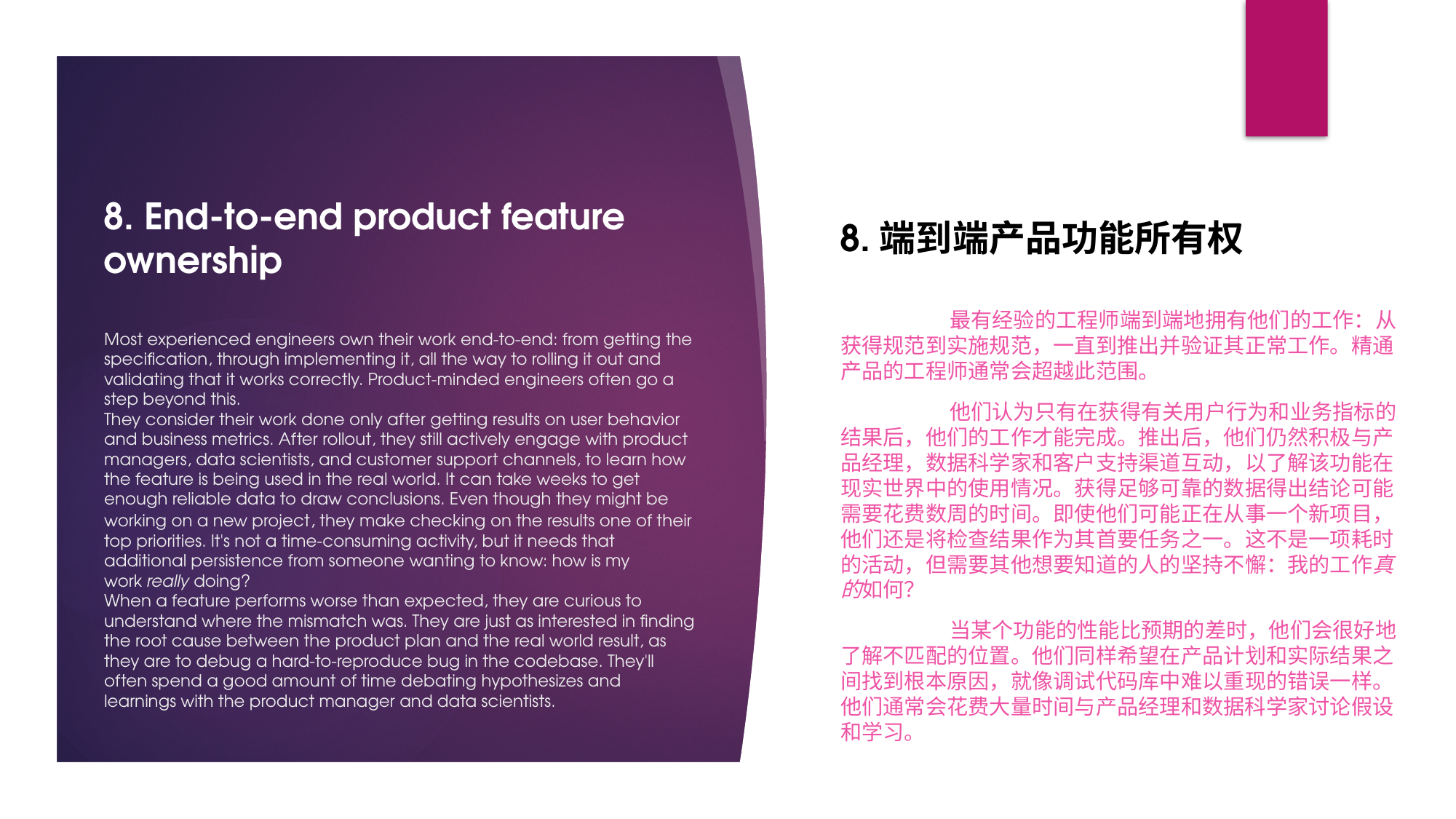

8. End-to-end product feature ownership

8.端到端产品功能所有权

# Most experienced engineers own their work end-to-end: from getting the specification, through implementing it, all the way to rolling it out and validating that it works correctly. Product-minded engineers often go a step beyond this. They consider their work done only after getting results on user behavior and business metrics. After rollout, they still actively engage with product managers, data scientists, and customer support channels, to learn how the feature is being used in the real world. It can take weeks to get enough reliable data to draw conclusions. Even though they might be working on a new project, they make checking on the results one of their top priorities. It's not a time-consuming activity, but it needs that additional persistence from someone wanting to know: how is my work really doing? When a feature performs worse than expected, they are curious to understand where the mismatch was. They are just as interested in finding the root cause between the product plan and the real world result, as they are to debug a hard-to-reproduce bug in the codebase. They'll often spend a good amount of time debating hypothesizes and learnings with the product manager and data scientists.
	最有经验的工程师端到端地拥有他们的工作：从获得规范到实施规范，一直到推出并验证其正常工作。精通产品的工程师通常会超越此范围。
	他们认为只有在获得有关用户行为和业务指标的结果后，他们的工作才能完成。推出后，他们仍然积极与产品经理，数据科学家和客户支持渠道互动，以了解该功能在现实世界中的使用情况。获得足够可靠的数据得出结论可能需要花费数周的时间。即使他们可能正在从事一个新项目，他们还是将检查结果作为其首要任务之一。这不是一项耗时的活动，但需要其他想要知道的人的坚持不懈：我的工作真的如何？
	当某个功能的性能比预期的差时，他们会很好地了解不匹配的位置。他们同样希望在产品计划和实际结果之间找到根本原因，就像调试代码库中难以重现的错误一样。他们通常会花费大量时间与产品经理和数据科学家讨论假设和学习。